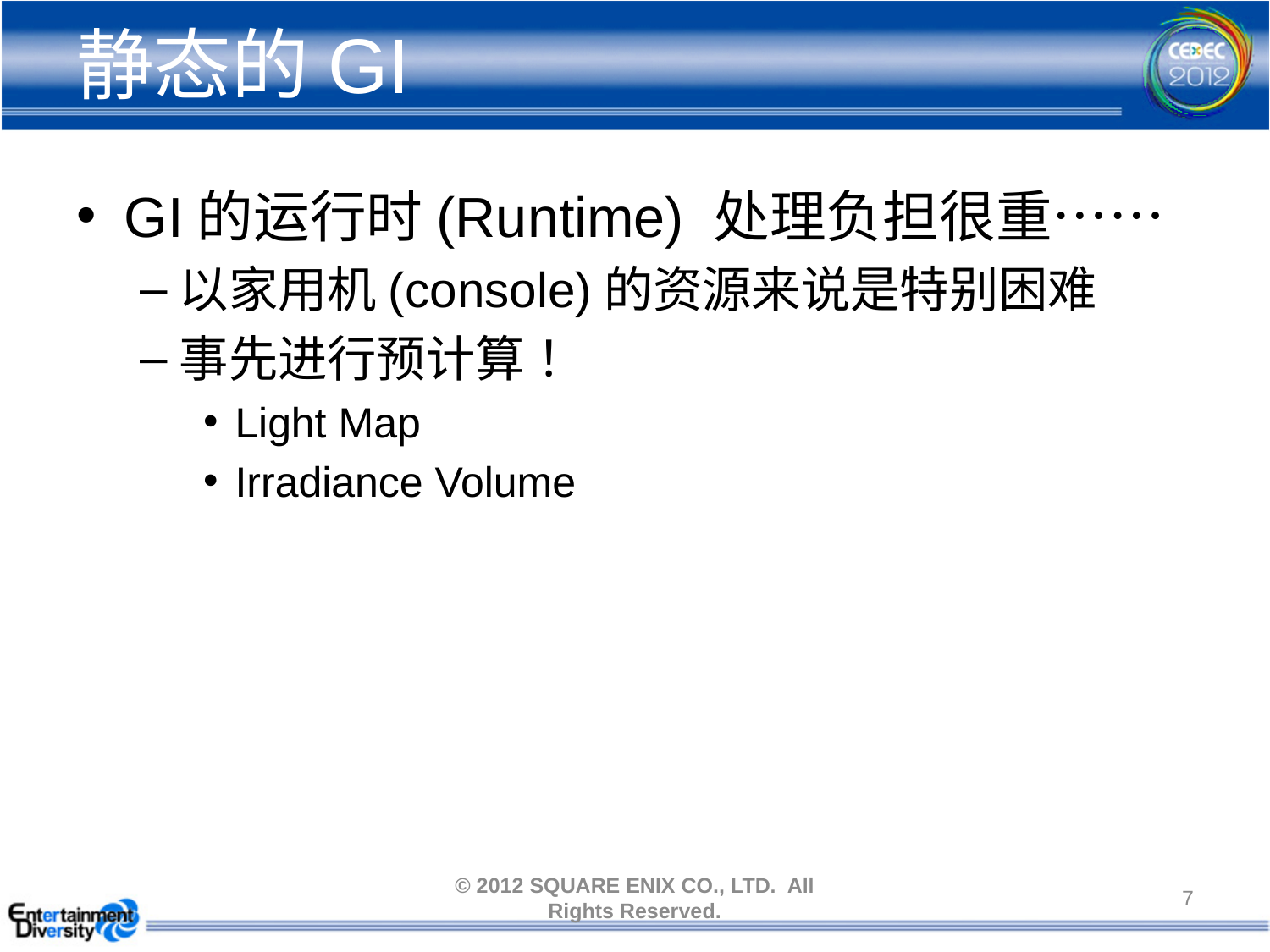

# 静态的GI
GI的运行时(Runtime) 处理负担很重……
以家用机(console)的资源来说是特别困难
事先进行预计算！
Light Map
Irradiance Volume
© 2012 SQUARE ENIX CO., LTD.  All Rights Reserved.
7